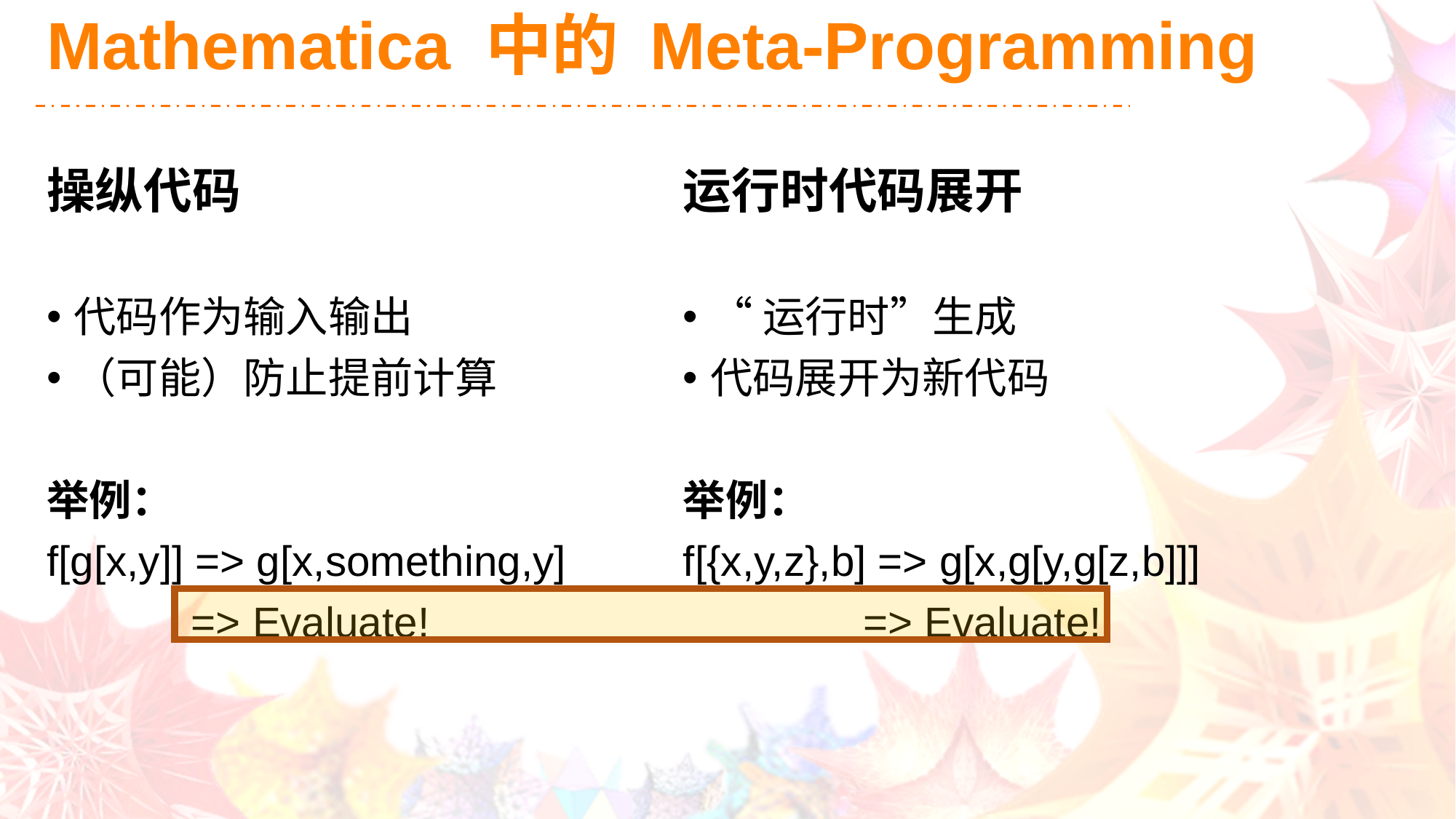

# Mathematica 中的 Meta-Programming
操纵代码
运行时代码展开

代码作为输入输出
（可能）防止提前计算

举例：
f[g[x,y]] => g[x,something,y]
	   => Evaluate!

“运行时”生成
代码展开为新代码

举例：
f[{x,y,z},b] => g[x,g[y,g[z,b]]]
	      => Evaluate!